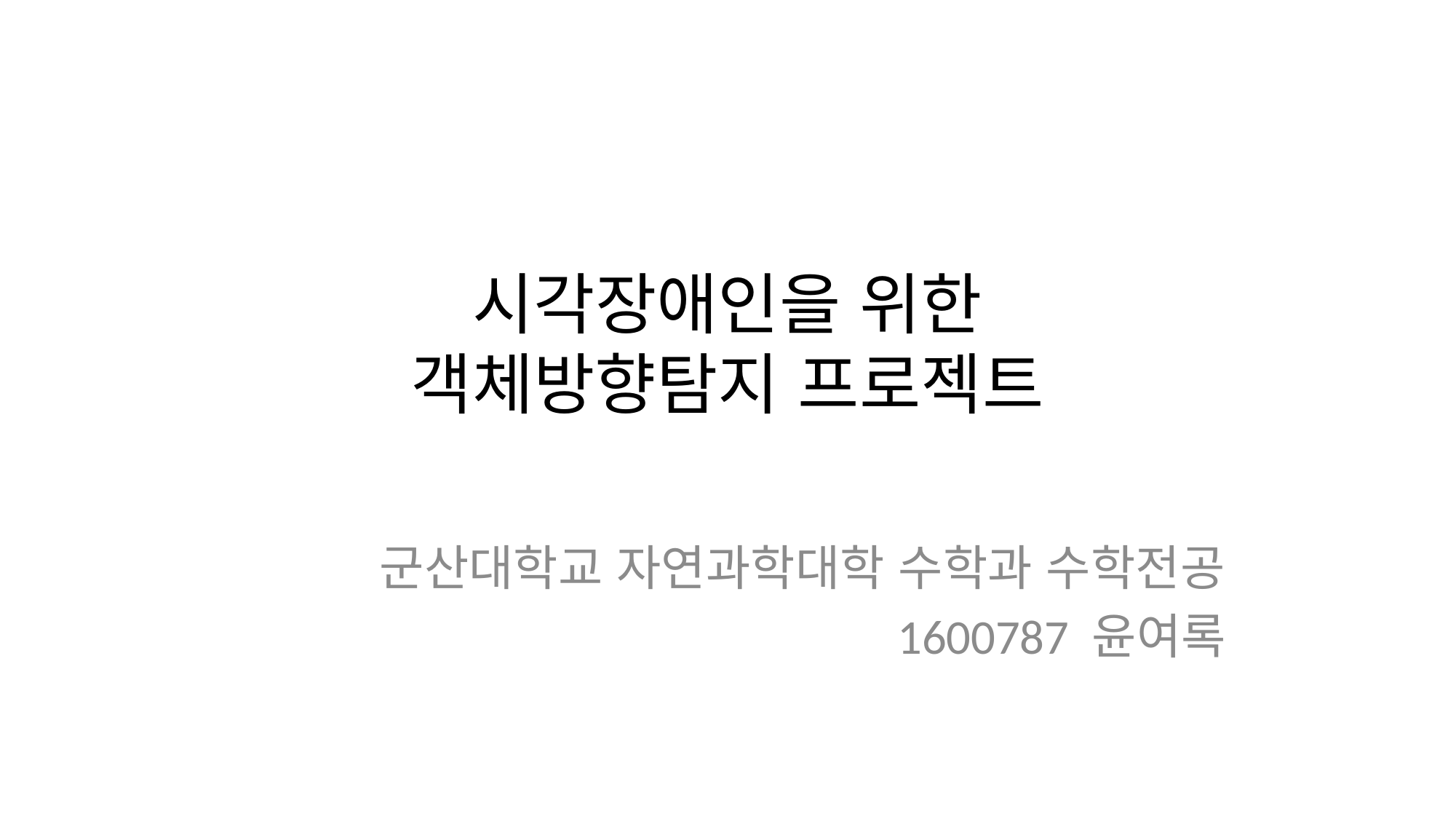

# 시각장애인을 위한 객체방향탐지 프로젝트

군산대학교 자연과학대학 수학과 수학전공
 1600787 윤여록